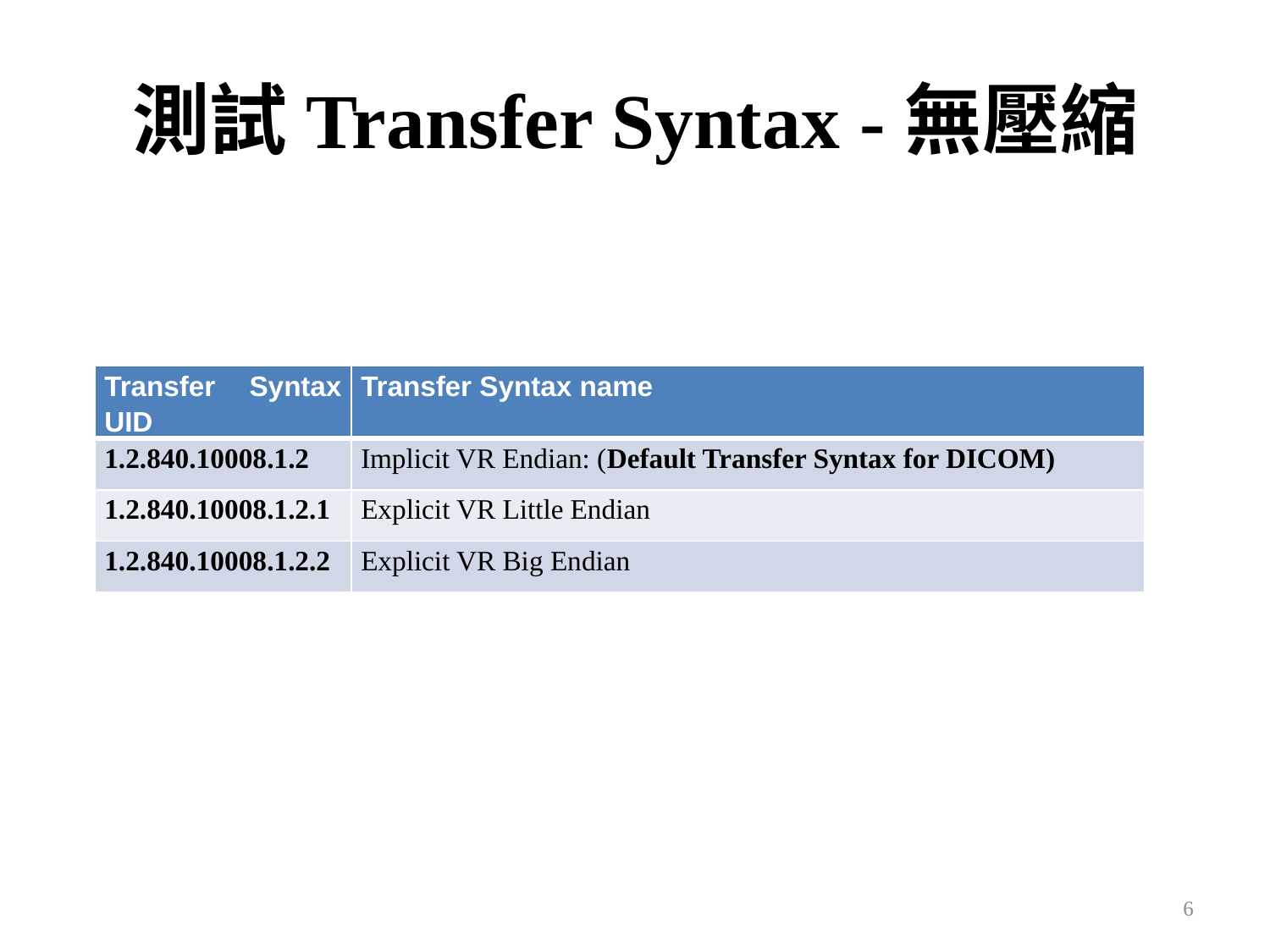

# 測試Transfer Syntax -無壓縮
| Transfer Syntax UID | Transfer Syntax name |
| --- | --- |
| 1.2.840.10008.1.2 | Implicit VR Endian: (Default Transfer Syntax for DICOM) |
| 1.2.840.10008.1.2.1 | Explicit VR Little Endian |
| 1.2.840.10008.1.2.2 | Explicit VR Big Endian |
6